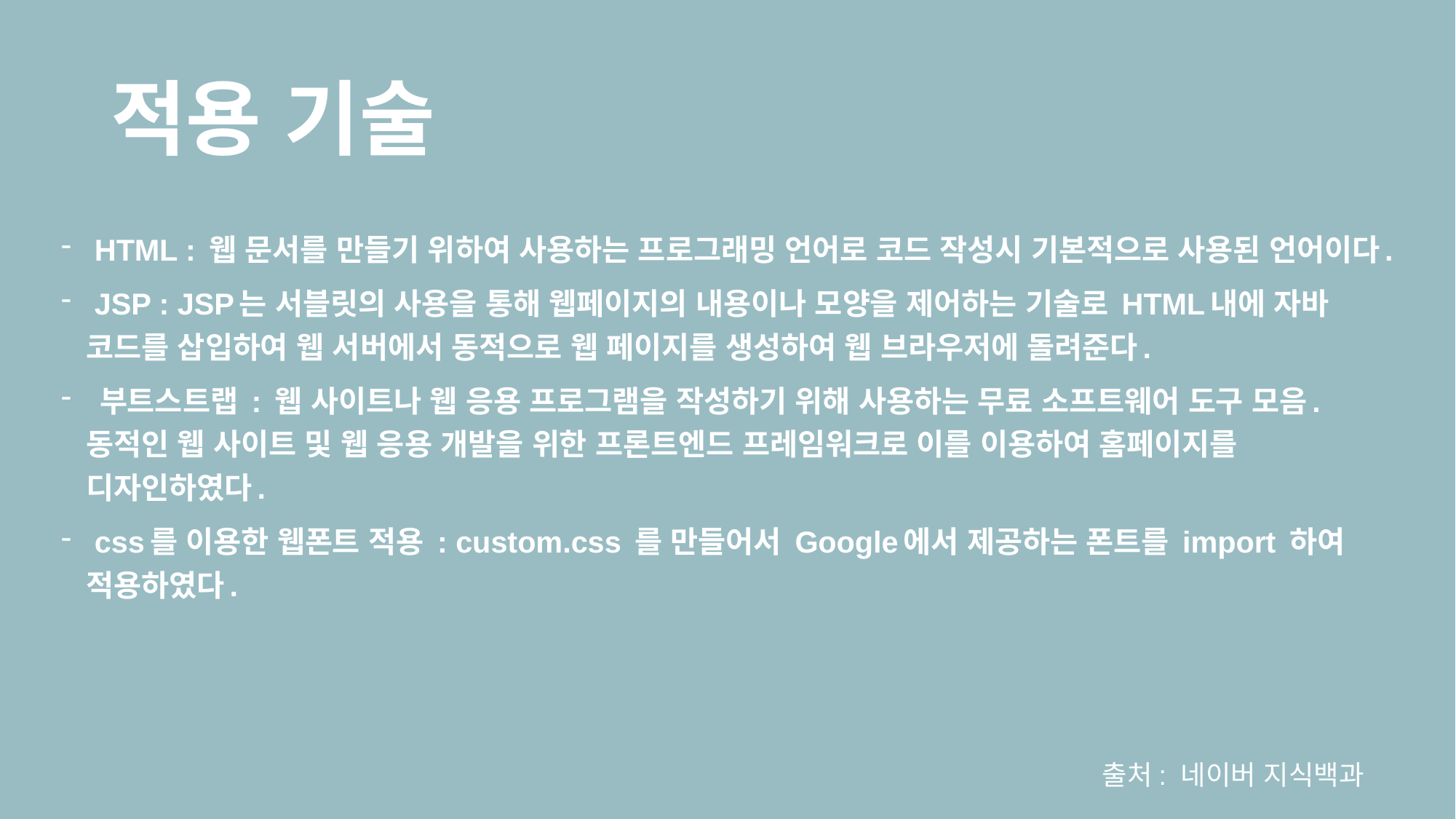

# 적용 기술
 HTML : 웹 문서를 만들기 위하여 사용하는 프로그래밍 언어로 코드 작성시 기본적으로 사용된 언어이다.
 JSP : JSP는 서블릿의 사용을 통해 웹페이지의 내용이나 모양을 제어하는 기술로 HTML내에 자바 코드를 삽입하여 웹 서버에서 동적으로 웹 페이지를 생성하여 웹 브라우저에 돌려준다.
 부트스트랩 : 웹 사이트나 웹 응용 프로그램을 작성하기 위해 사용하는 무료 소프트웨어 도구 모음. 동적인 웹 사이트 및 웹 응용 개발을 위한 프론트엔드 프레임워크로 이를 이용하여 홈페이지를 디자인하였다.
 css를 이용한 웹폰트 적용 : custom.css 를 만들어서 Google에서 제공하는 폰트를 import 하여 적용하였다.

출처: 네이버 지식백과